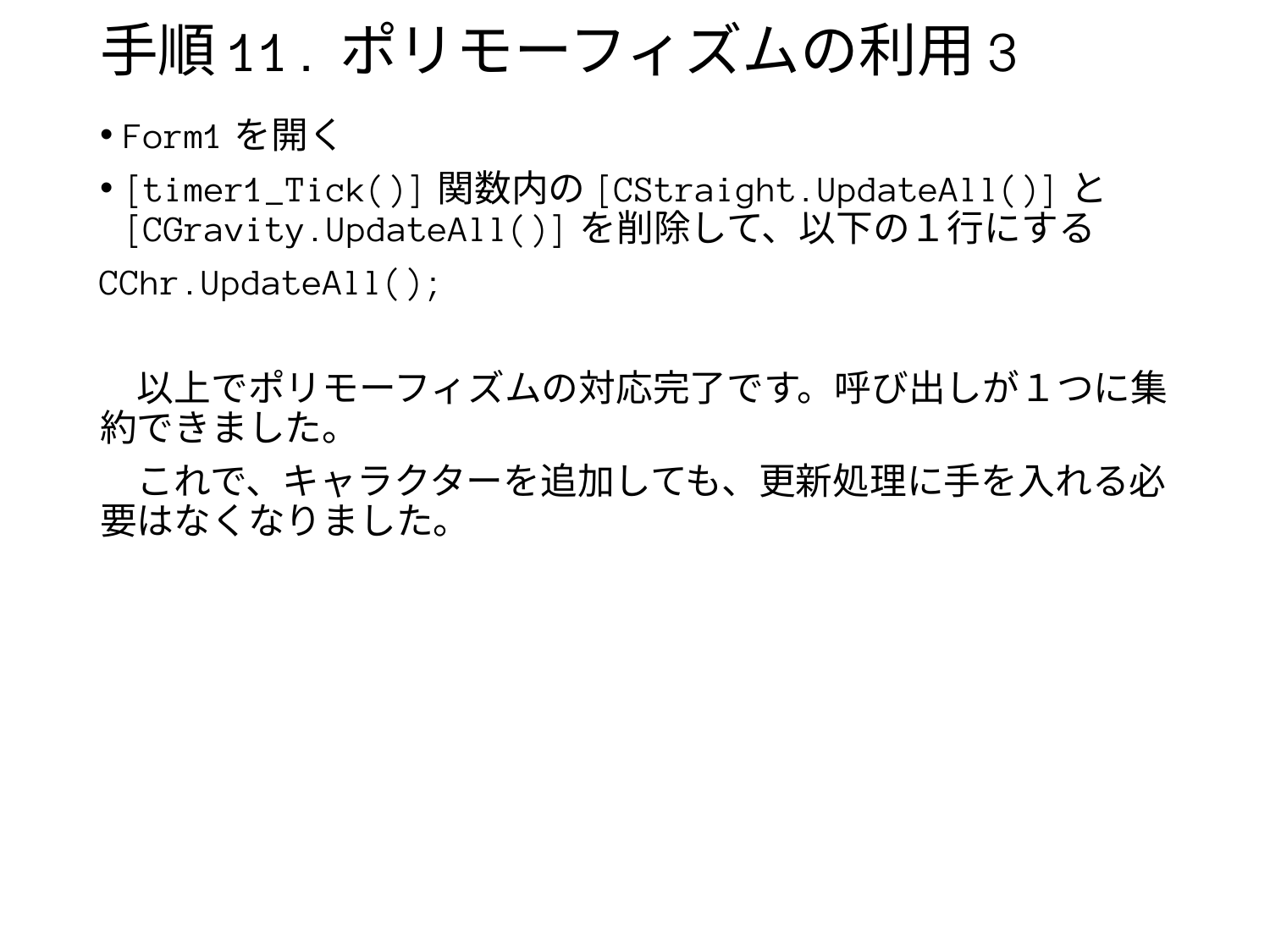

# 手順11.ポリモーフィズムの利用3
Form1を開く
[timer1_Tick()]関数内の[CStraight.UpdateAll()]と[CGravity.UpdateAll()]を削除して、以下の１行にする
CChr.UpdateAll();

　以上でポリモーフィズムの対応完了です。呼び出しが１つに集約できました。
　これで、キャラクターを追加しても、更新処理に手を入れる必要はなくなりました。